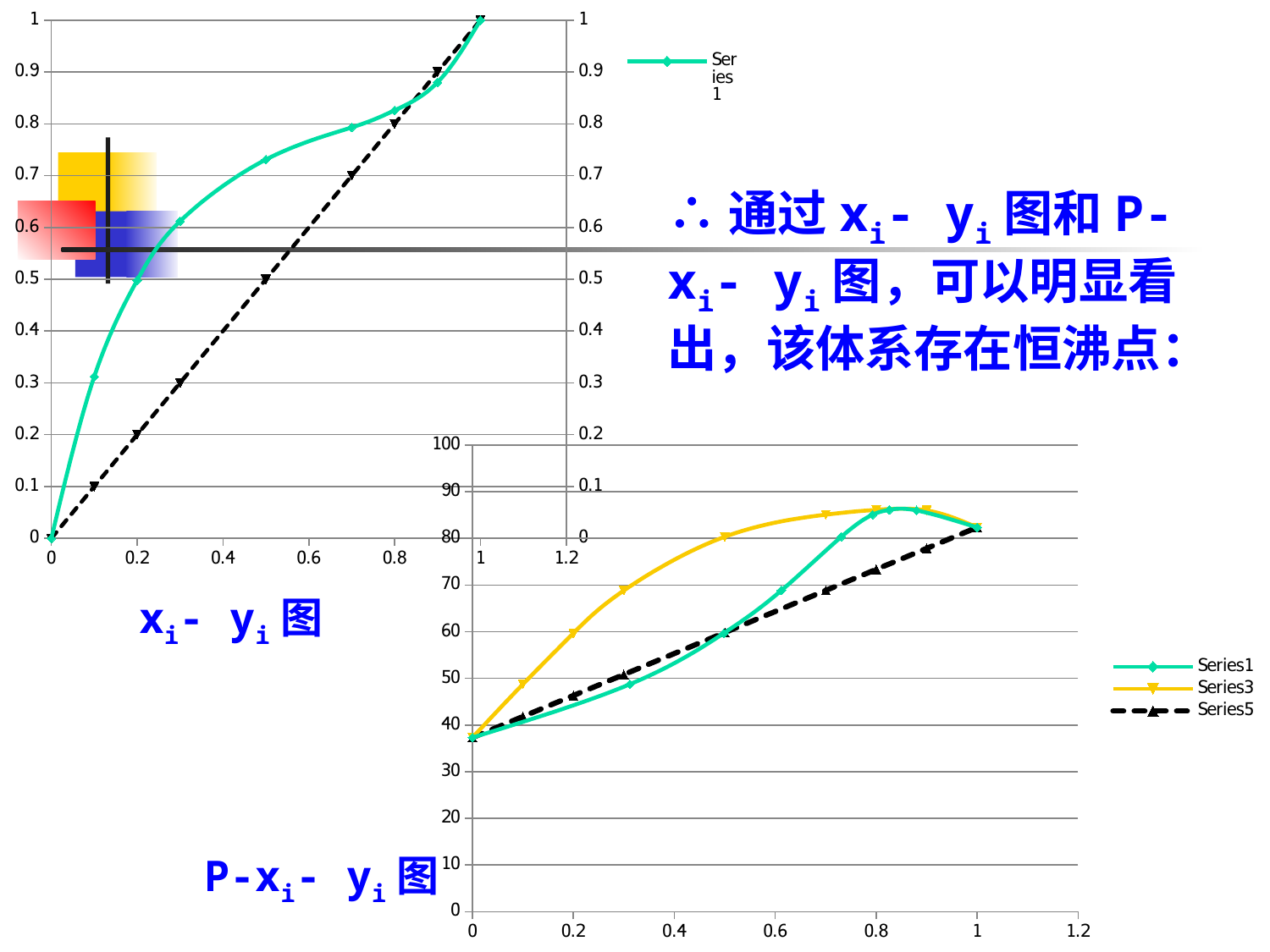

### Chart

| Category |  |  |
|---|---|---|
∴通过xi- yi图和P-xi- yi图，可以明显看出，该体系存在恒沸点：

### Chart

| Category |  |  |  |
|---|---|---|---|
xi- yi图
P-xi- yi图
70